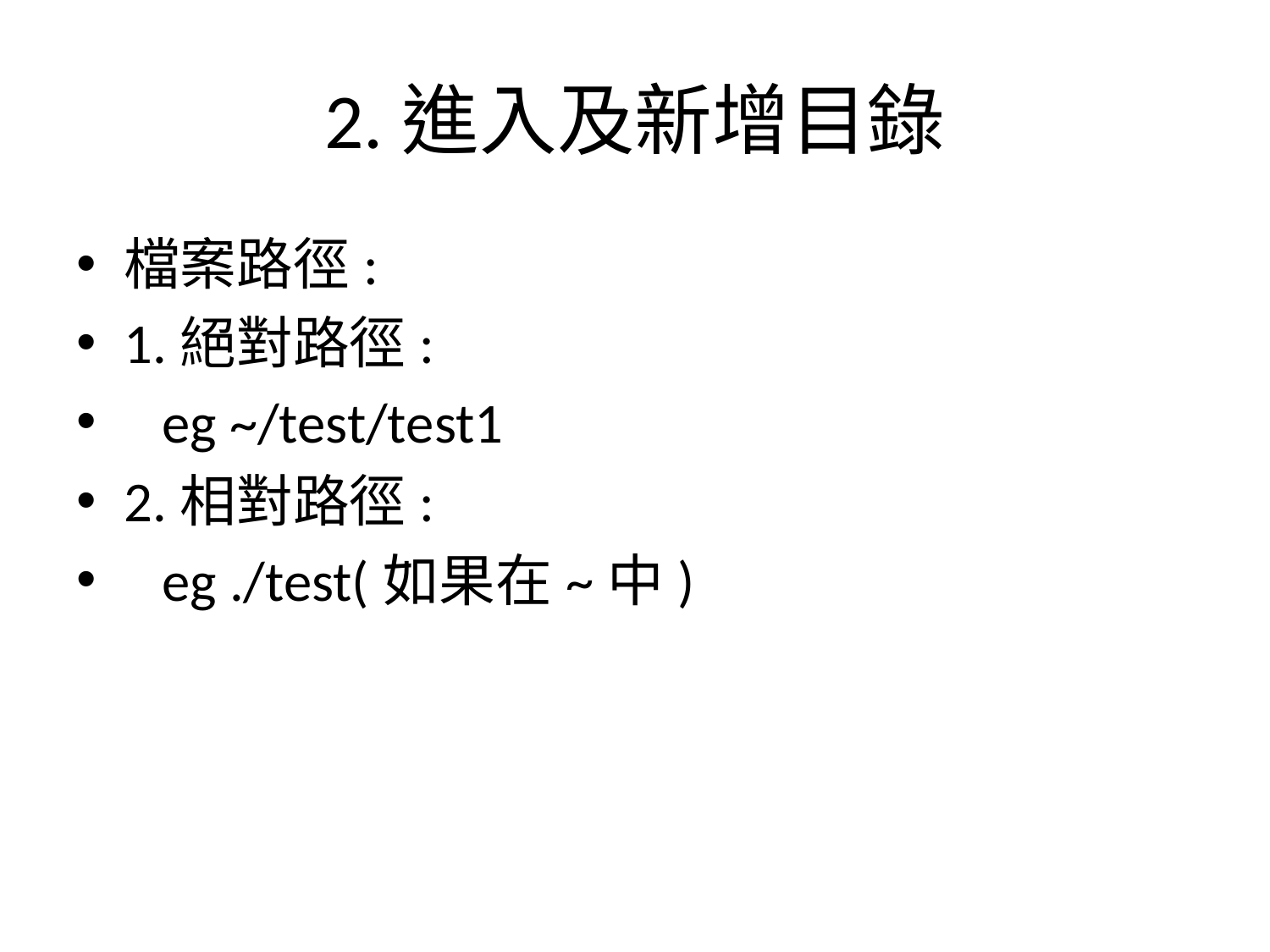

# 2.進入及新增目錄
檔案路徑:
1.絕對路徑:
   eg ~/test/test1
2.相對路徑:
   eg ./test(如果在~中)